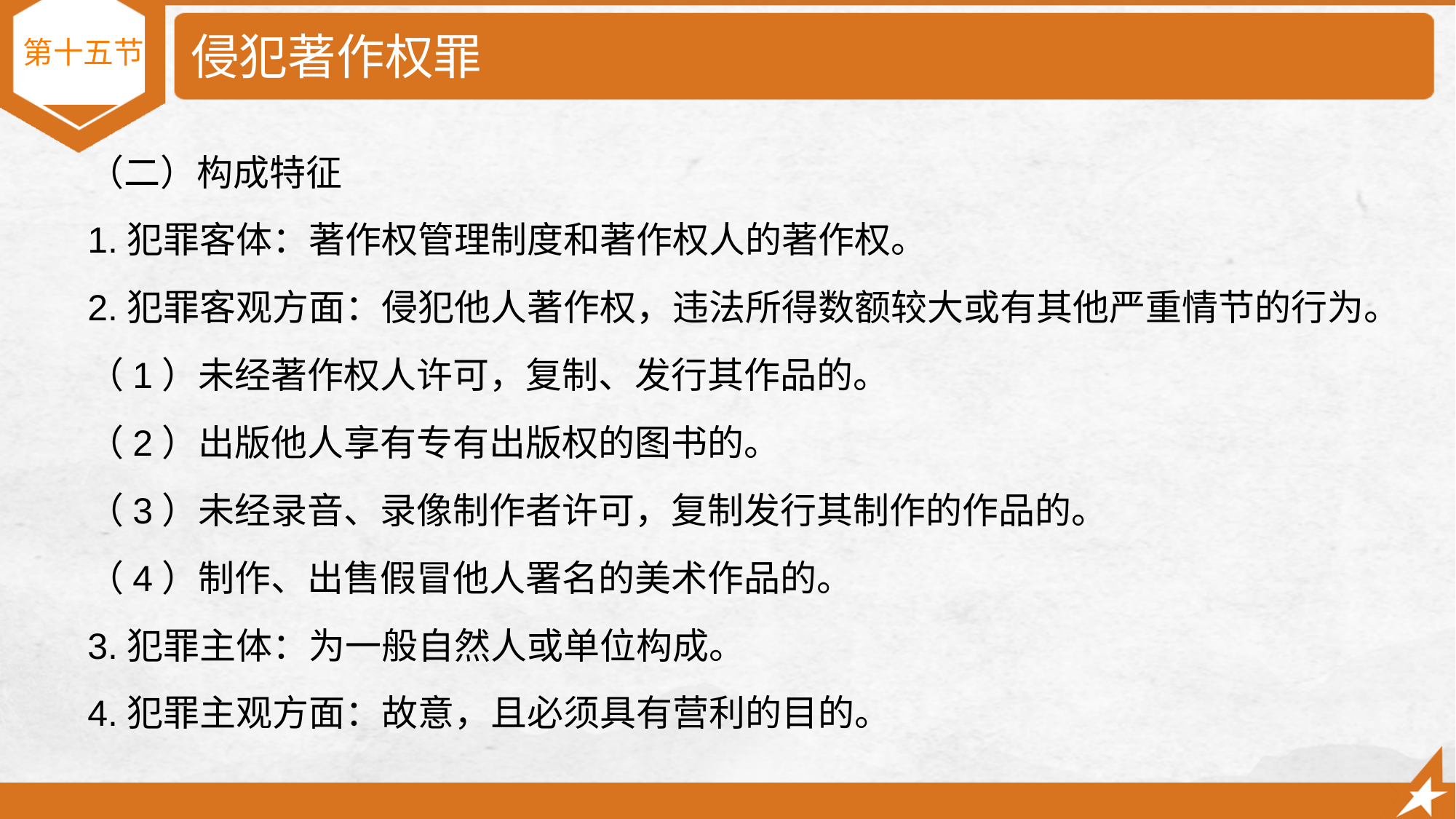

# 侵犯著作权罪
 第十五节
（二）构成特征
1.犯罪客体：著作权管理制度和著作权人的著作权。
2.犯罪客观方面：侵犯他人著作权，违法所得数额较大或有其他严重情节的行为。
（1）未经著作权人许可，复制、发行其作品的。
（2）出版他人享有专有出版权的图书的。
（3）未经录音、录像制作者许可，复制发行其制作的作品的。
（4）制作、出售假冒他人署名的美术作品的。
3.犯罪主体：为一般自然人或单位构成。
4.犯罪主观方面：故意，且必须具有营利的目的。